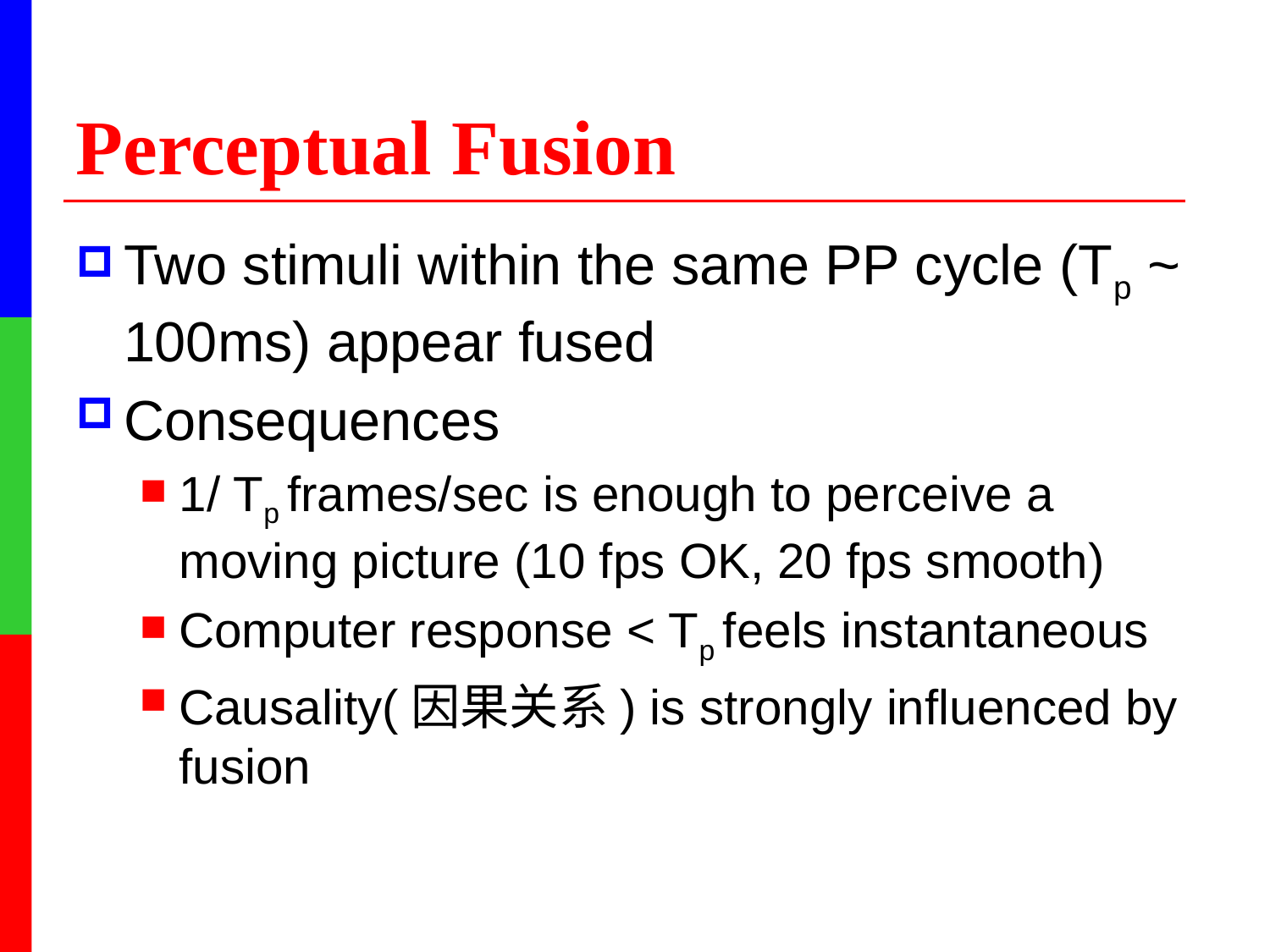

# Perceptual Fusion
Two stimuli within the same PP cycle (Tp ~ 100ms) appear fused
Consequences
1/ Tp frames/sec is enough to perceive a moving picture (10 fps OK, 20 fps smooth)
Computer response < Tp feels instantaneous
Causality(因果关系) is strongly influenced by fusion